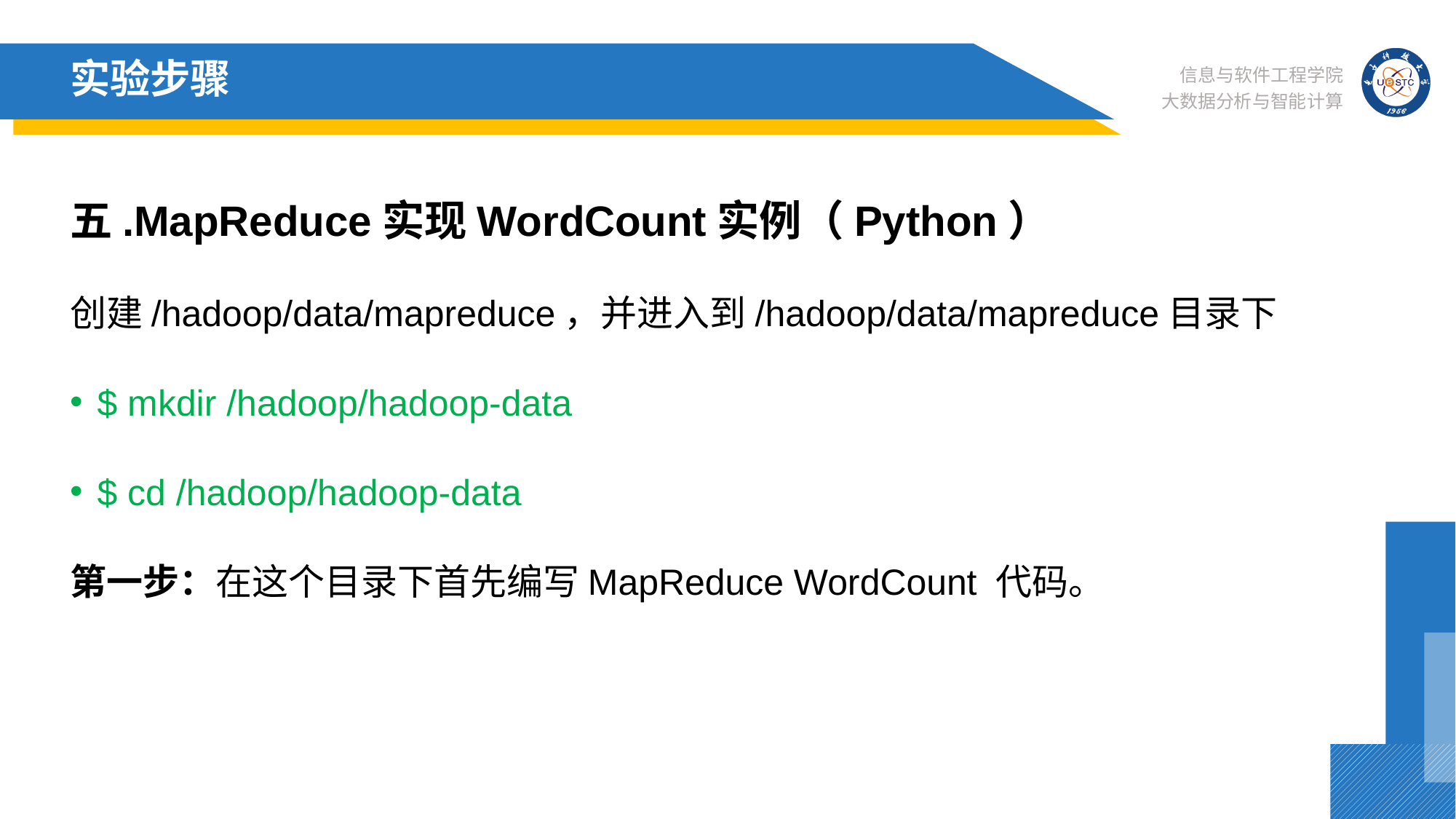

# 实验步骤
五.MapReduce实现WordCount实例（Python）
创建/hadoop/data/mapreduce，并进入到/hadoop/data/mapreduce目录下
$ mkdir /hadoop/hadoop-data
$ cd /hadoop/hadoop-data
第一步：在这个目录下首先编写MapReduce WordCount 代码。